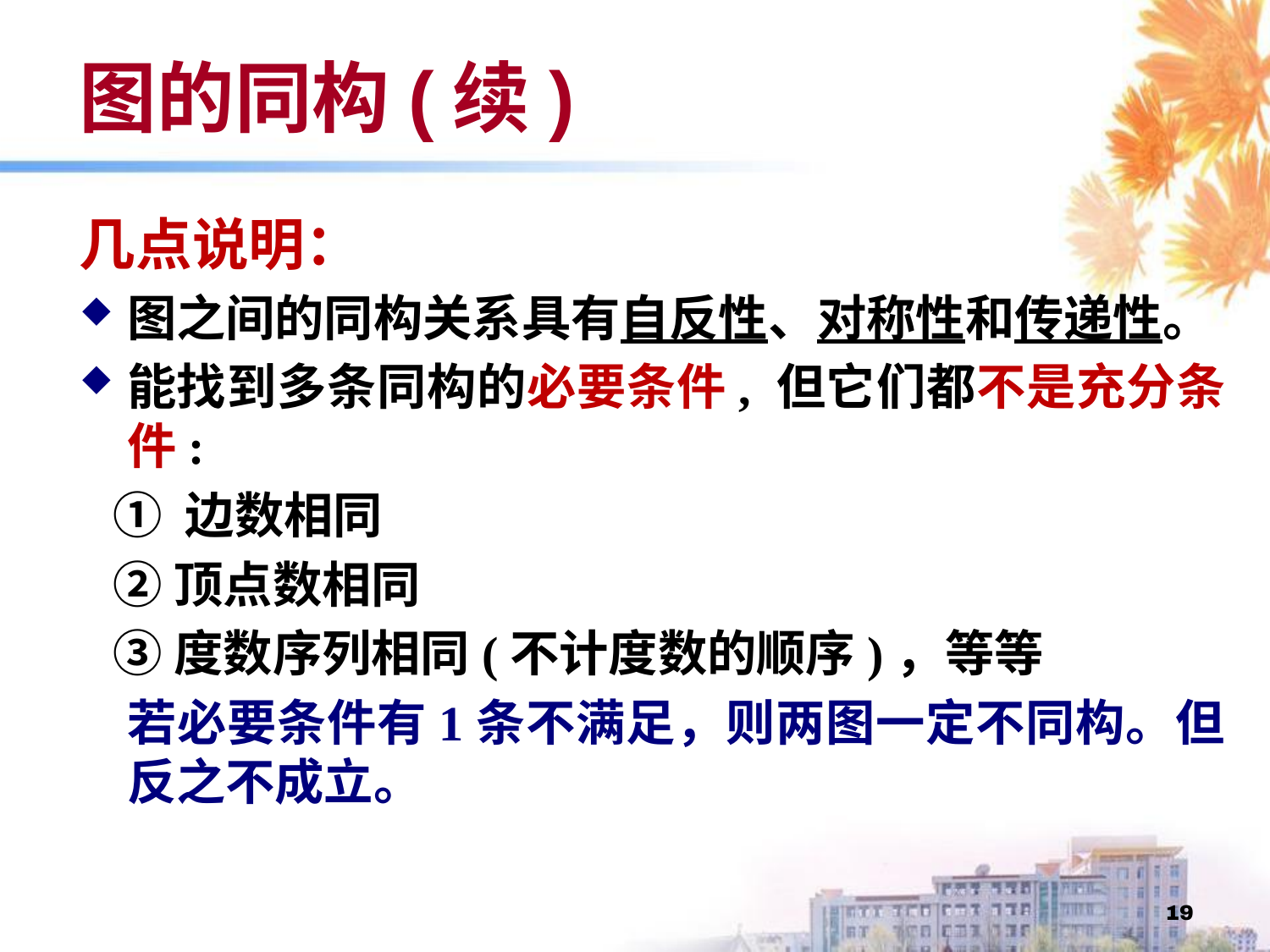

# 图的同构(续)
几点说明：
图之间的同构关系具有自反性、对称性和传递性。
能找到多条同构的必要条件, 但它们都不是充分条件:
   ① 边数相同
   ②顶点数相同
   ③度数序列相同(不计度数的顺序)，等等
   若必要条件有1条不满足，则两图一定不同构。但反之不成立。
19